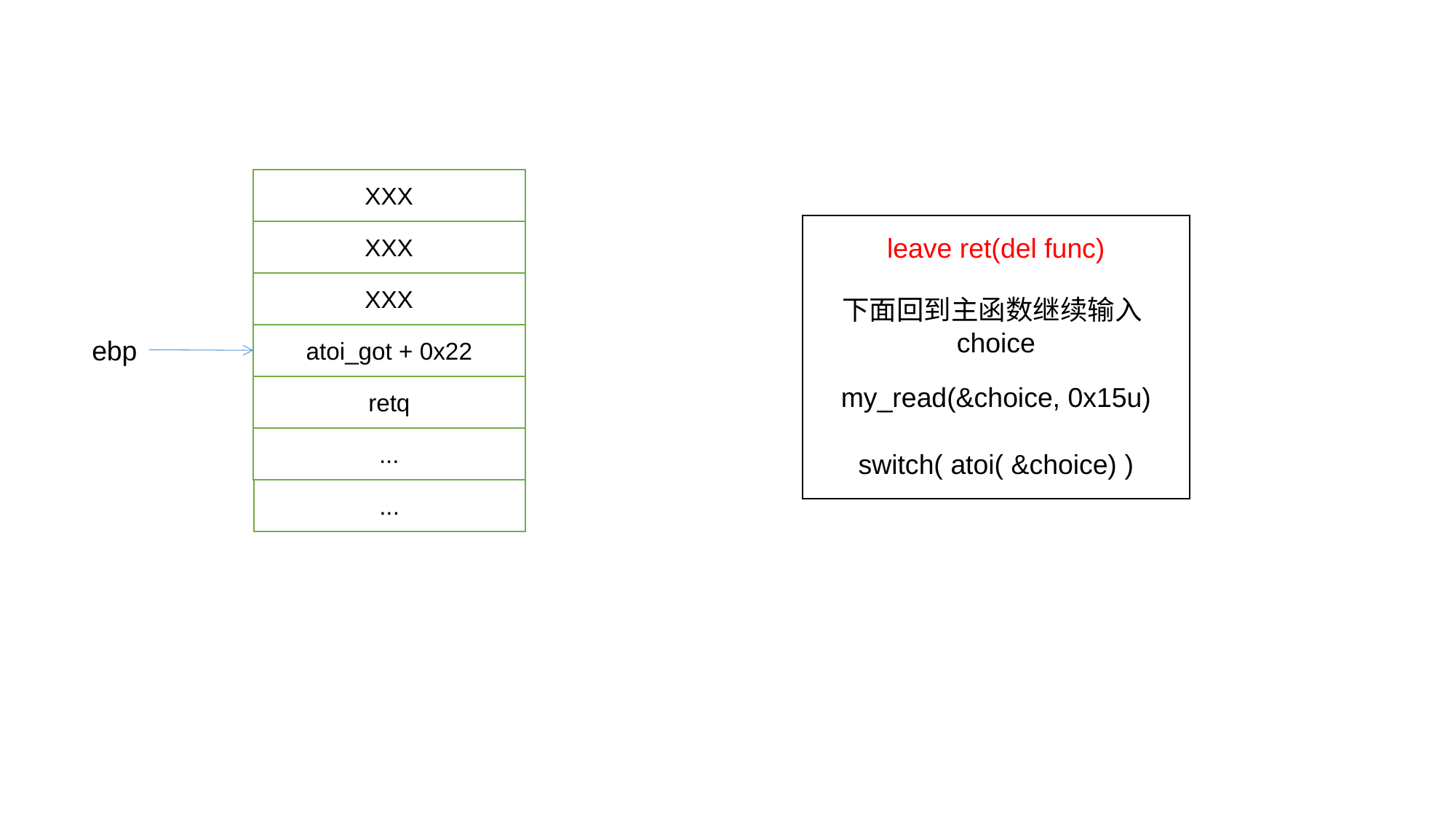

XXX
XXX
XXX
atoi_got + 0x22
retq
...
...
| leave ret(del func) |
| --- |
| 下面回到主函数继续输入choice |
| my\_read(&choice, 0x15u) |
| switch( atoi( &choice) ) |
ebp